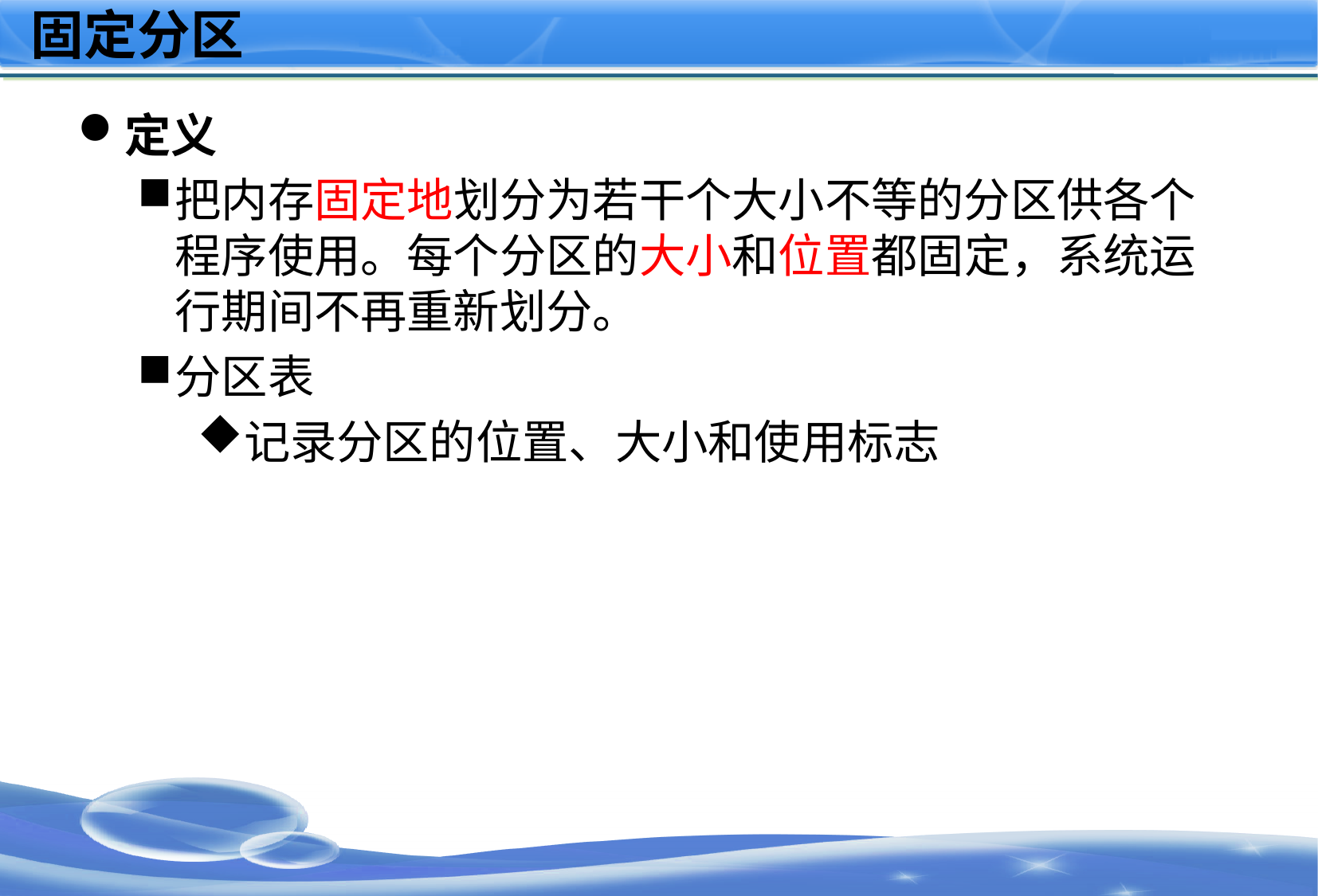

# 固定分区
定义
把内存固定地划分为若干个大小不等的分区供各个程序使用。每个分区的大小和位置都固定，系统运行期间不再重新划分。
分区表
记录分区的位置、大小和使用标志